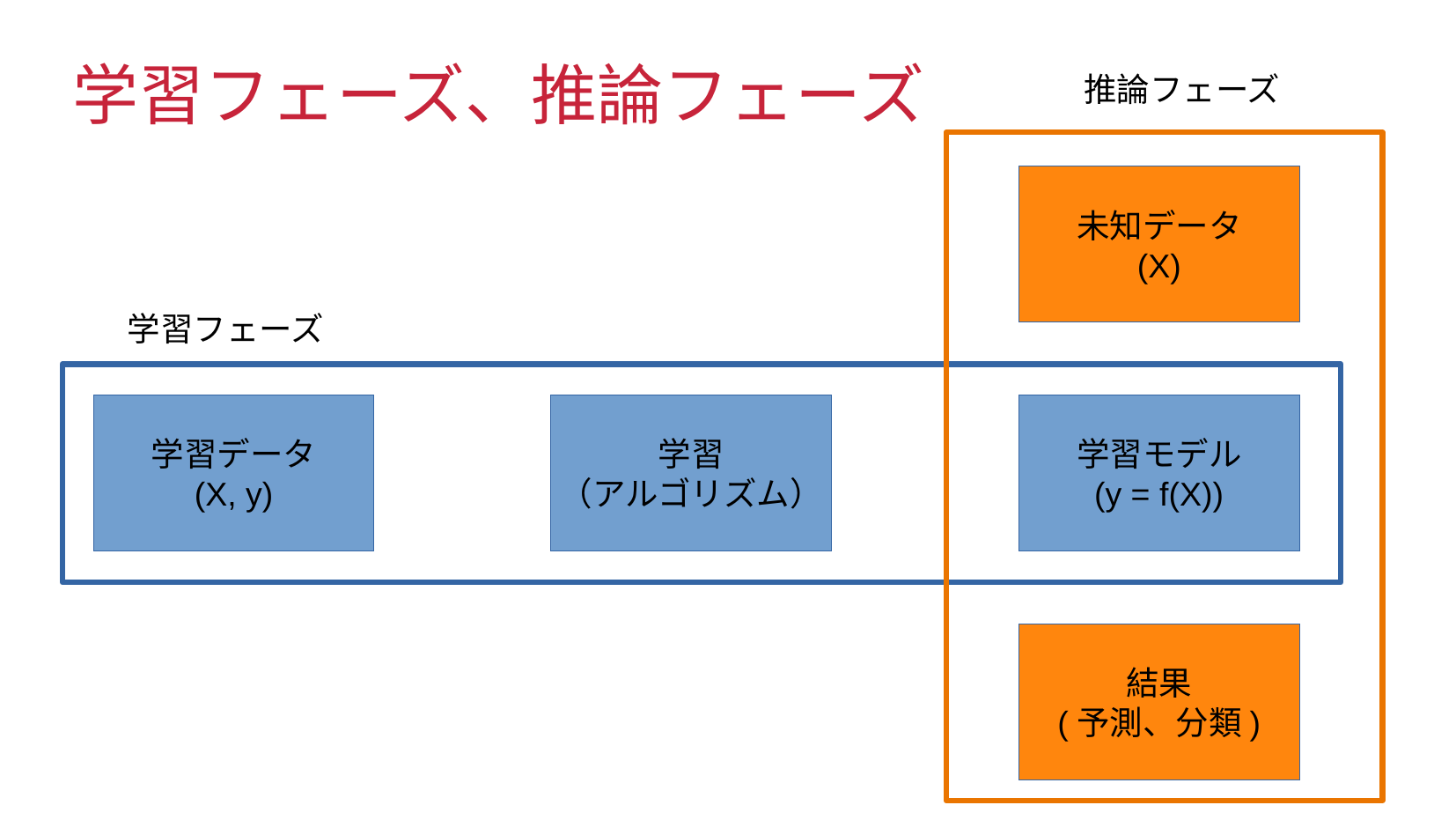

学習フェーズ、推論フェーズ
推論フェーズ

未知データ
(X)
学習フェーズ

学習データ
(X, y)
学習
（アルゴリズム）
学習モデル
(y = f(X))
結果
(予測、分類)